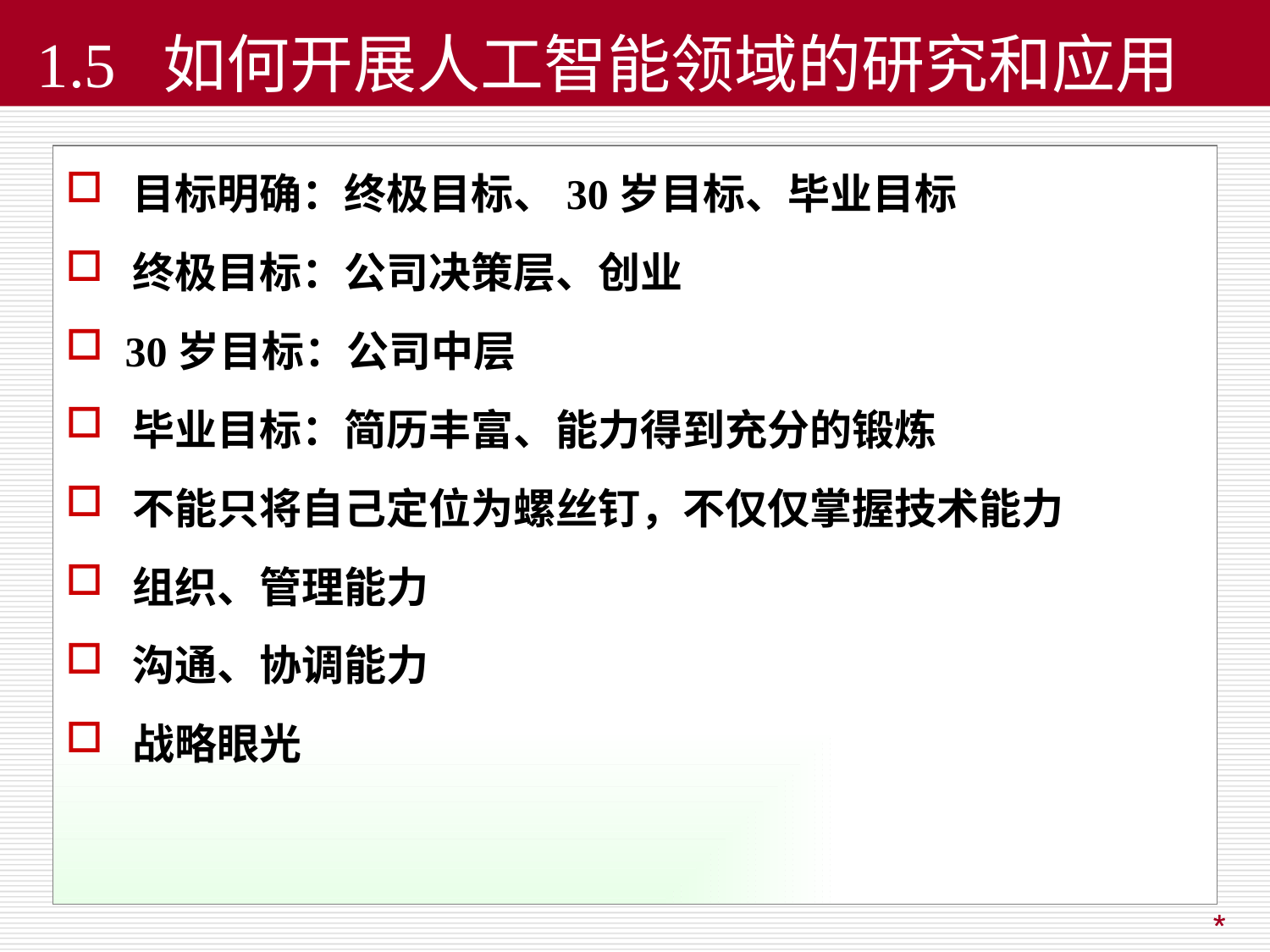

1.5  如何开展人工智能领域的研究和应用
  目标明确：终极目标、30岁目标、毕业目标
  终极目标：公司决策层、创业
  30岁目标：公司中层
  毕业目标：简历丰富、能力得到充分的锻炼
  不能只将自己定位为螺丝钉，不仅仅掌握技术能力
  组织、管理能力
  沟通、协调能力
  战略眼光

*
*